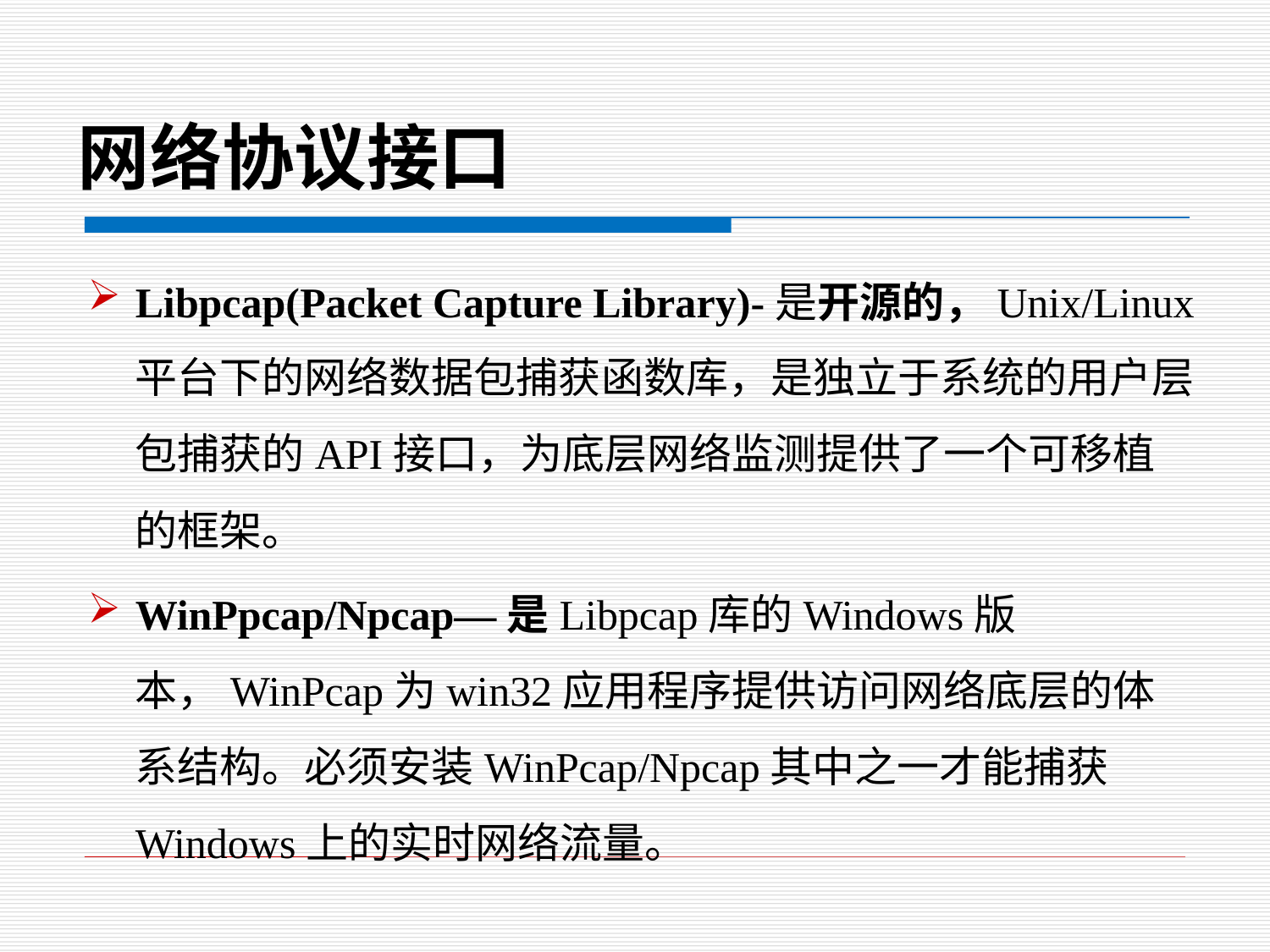

# 网络协议接口
Libpcap(Packet Capture Library)-是开源的，Unix/Linux平台下的网络数据包捕获函数库，是独立于系统的用户层包捕获的API接口，为底层网络监测提供了一个可移植的框架。
WinPpcap/Npcap—是Libpcap库的Windows版本，WinPcap为win32应用程序提供访问网络底层的体系结构。必须安装WinPcap/Npcap其中之一才能捕获Windows上的实时网络流量。